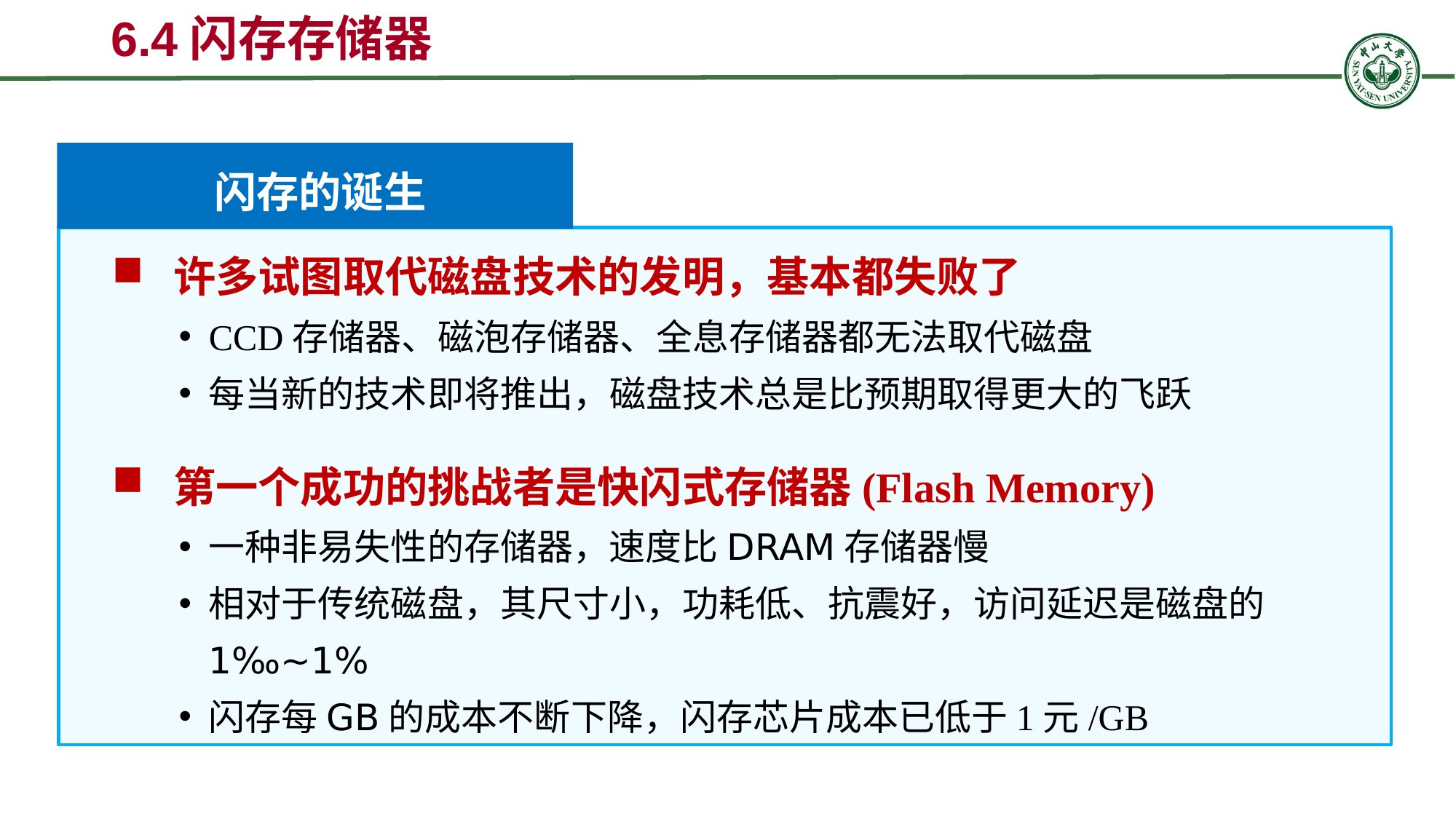

6.4闪存存储器
闪存的诞生
许多试图取代磁盘技术的发明，基本都失败了
CCD存储器、磁泡存储器、全息存储器都无法取代磁盘
每当新的技术即将推出，磁盘技术总是比预期取得更大的飞跃
第一个成功的挑战者是快闪式存储器(Flash Memory)
一种非易失性的存储器，速度比DRAM存储器慢
相对于传统磁盘，其尺寸小，功耗低、抗震好，访问延迟是磁盘的1‰~1%
闪存每GB的成本不断下降，闪存芯片成本已低于1元/GB